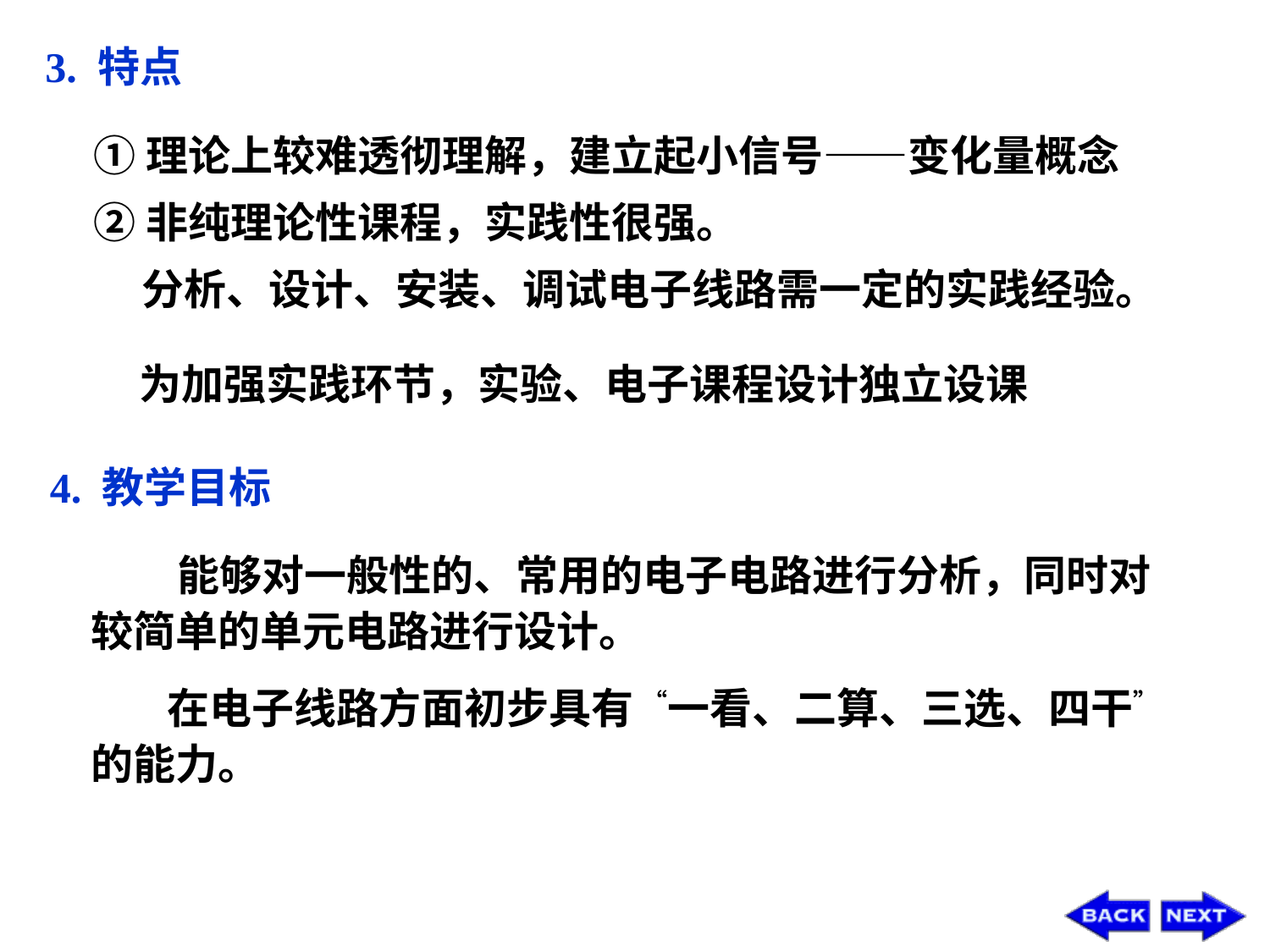

3. 特点
①理论上较难透彻理解，建立起小信号——变化量概念
②非纯理论性课程，实践性很强。
    分析、设计、安装、调试电子线路需一定的实践经验。
为加强实践环节，实验、电子课程设计独立设课
4. 教学目标
        能够对一般性的、常用的电子电路进行分析，同时对较简单的单元电路进行设计。
       在电子线路方面初步具有 “一看、二算、三选、四干” 的能力。